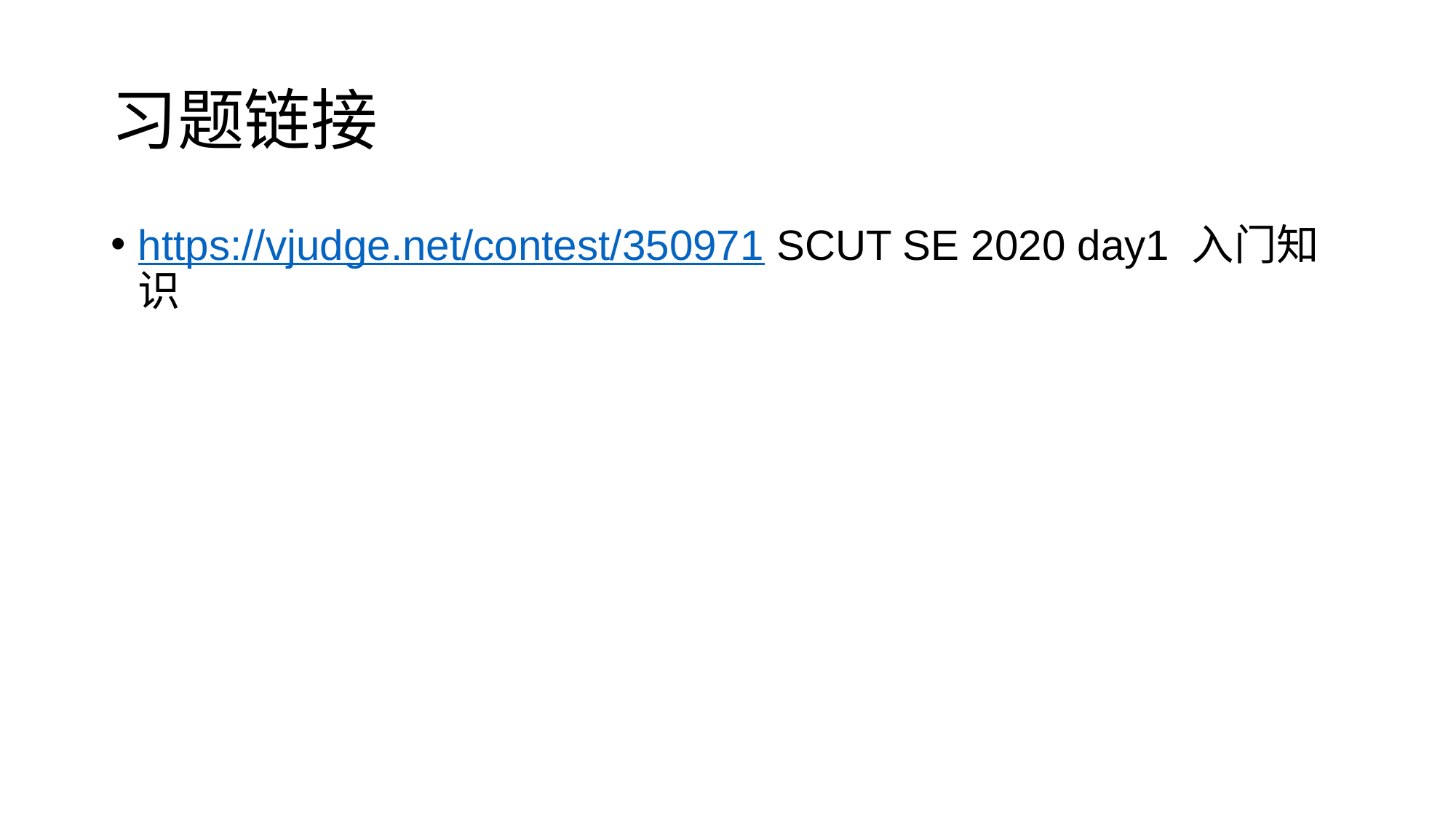

# 习题链接
https://vjudge.net/contest/350971 SCUT SE 2020 day1 入门知识